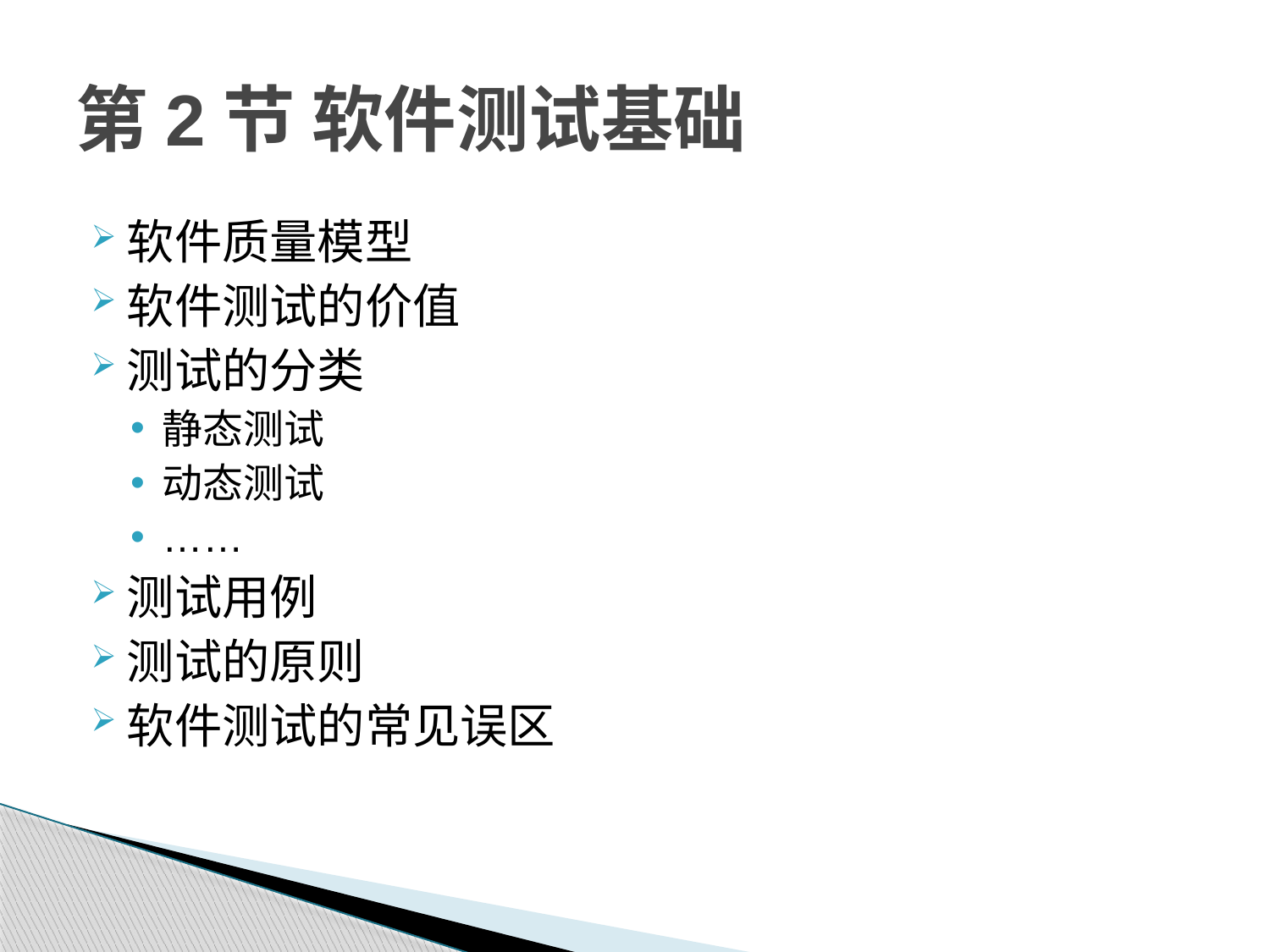

# 第2节 软件测试基础
软件质量模型
软件测试的价值
测试的分类
静态测试
动态测试
……
测试用例
测试的原则
软件测试的常见误区